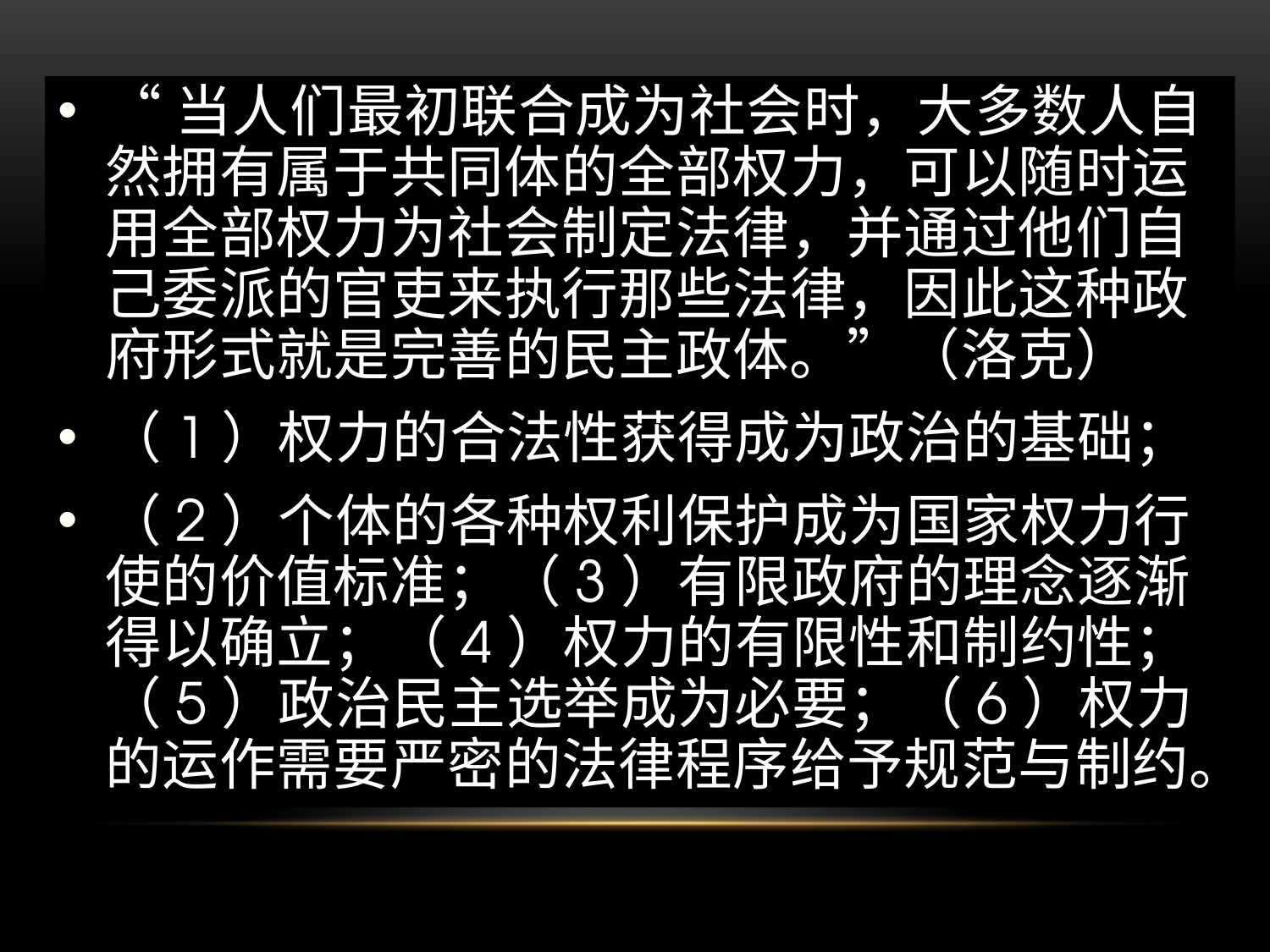

#
“当人们最初联合成为社会时，大多数人自然拥有属于共同体的全部权力，可以随时运用全部权力为社会制定法律，并通过他们自己委派的官吏来执行那些法律，因此这种政府形式就是完善的民主政体。”（洛克）
（1）权力的合法性获得成为政治的基础；
（2）个体的各种权利保护成为国家权力行使的价值标准；（3）有限政府的理念逐渐得以确立；（4）权力的有限性和制约性；（5）政治民主选举成为必要；（6）权力的运作需要严密的法律程序给予规范与制约。